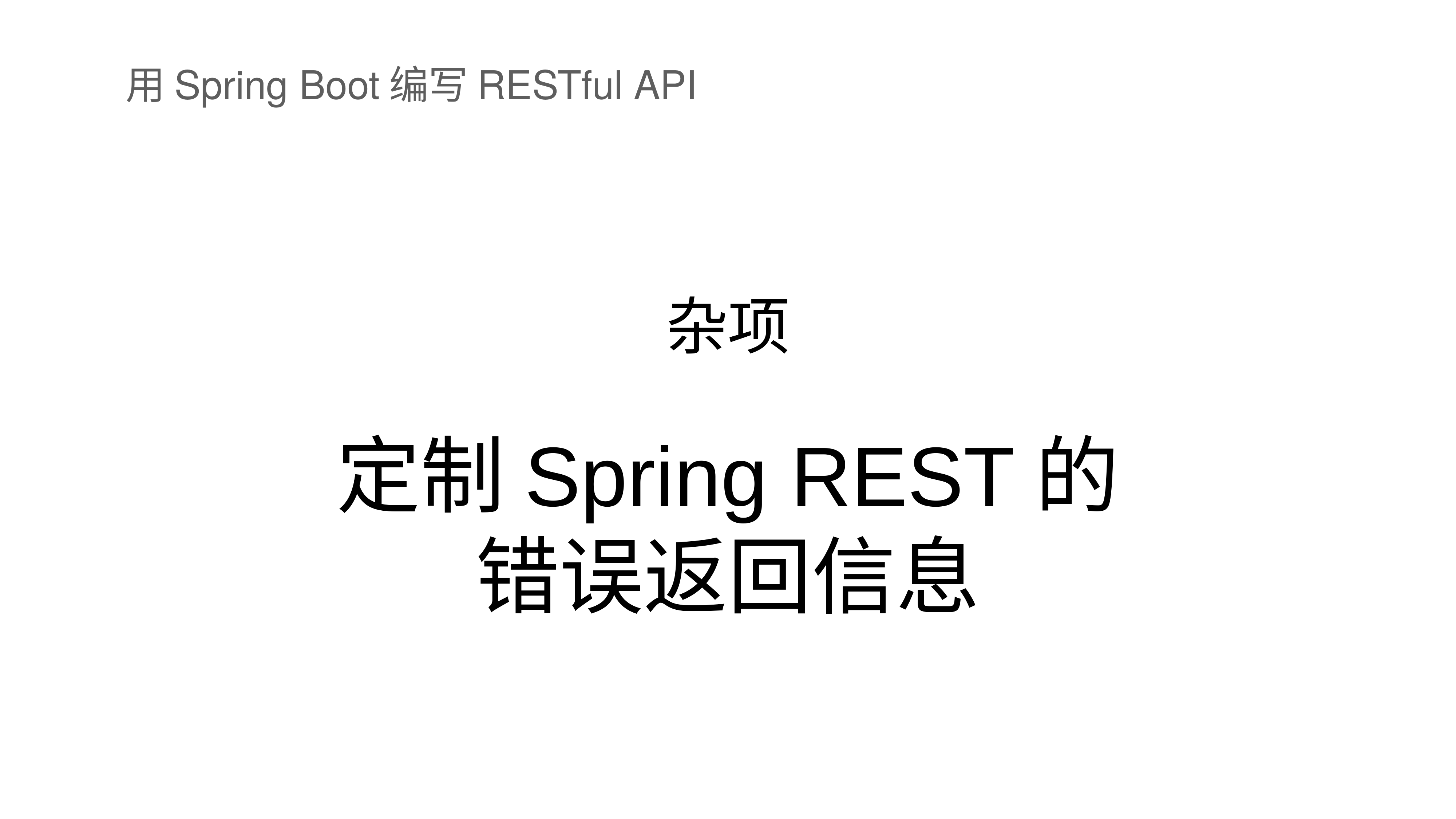

用Spring Boot编写RESTful API
杂项
定制Spring REST的
错误返回信息